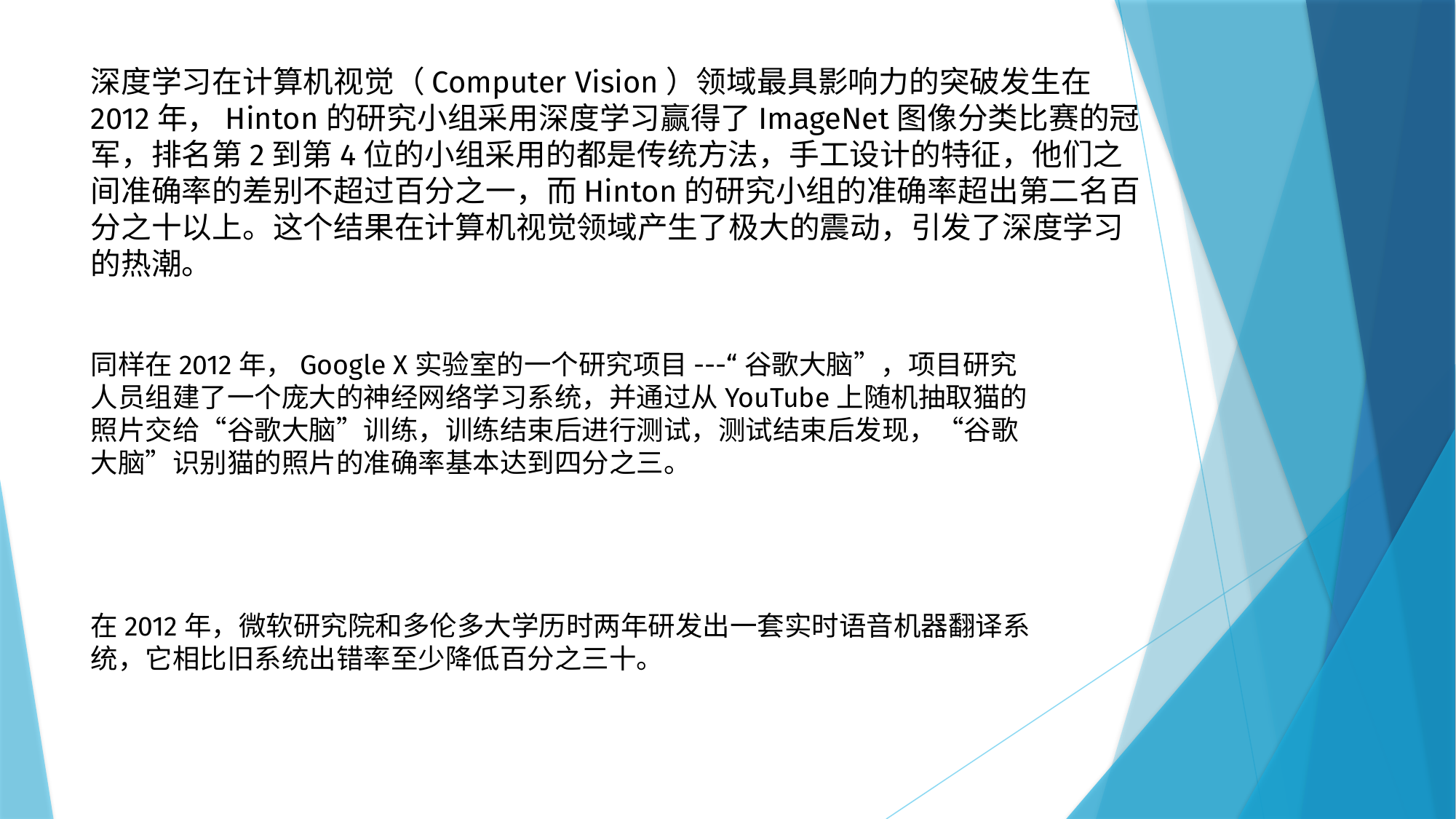

深度学习在计算机视觉（Computer Vision）领域最具影响力的突破发生在2012年，Hinton的研究小组采用深度学习赢得了ImageNet图像分类比赛的冠军，排名第2到第4位的小组采用的都是传统方法，手工设计的特征，他们之间准确率的差别不超过百分之一，而Hinton的研究小组的准确率超出第二名百分之十以上。这个结果在计算机视觉领域产生了极大的震动，引发了深度学习的热潮。

同样在2012年，Google X实验室的一个研究项目---“谷歌大脑”，项目研究人员组建了一个庞大的神经网络学习系统，并通过从YouTube上随机抽取猫的照片交给“谷歌大脑”训练，训练结束后进行测试，测试结束后发现，“谷歌大脑”识别猫的照片的准确率基本达到四分之三。
在2012年，微软研究院和多伦多大学历时两年研发出一套实时语音机器翻译系统，它相比旧系统出错率至少降低百分之三十。